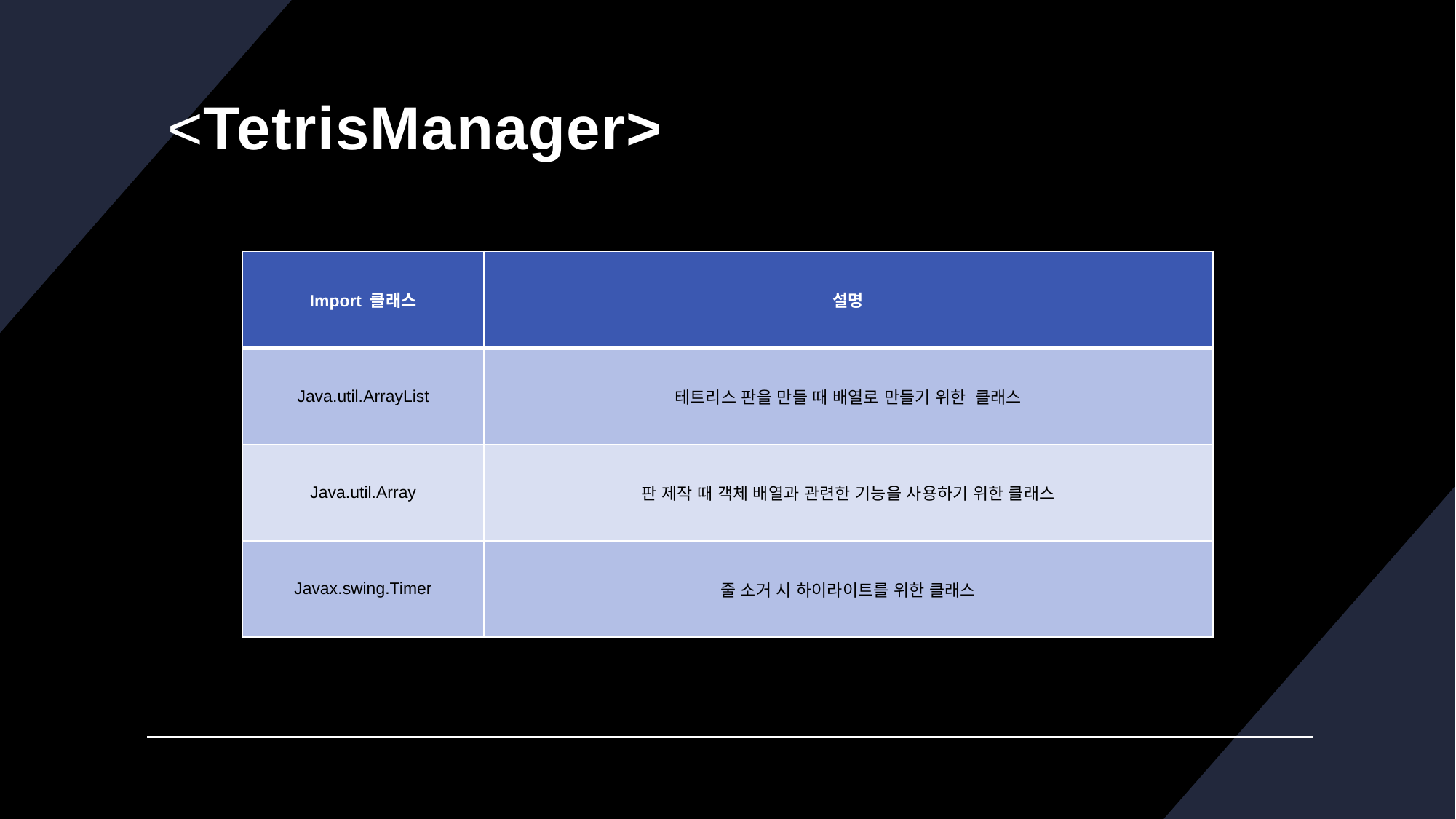

# <TetrisManager>
| Import 클래스 | 설명 |
| --- | --- |
| Java.util.ArrayList | 테트리스 판을 만들 때 배열로 만들기 위한 클래스 |
| Java.util.Array | 판 제작 때 객체 배열과 관련한 기능을 사용하기 위한 클래스 |
| Javax.swing.Timer | 줄 소거 시 하이라이트를 위한 클래스 |